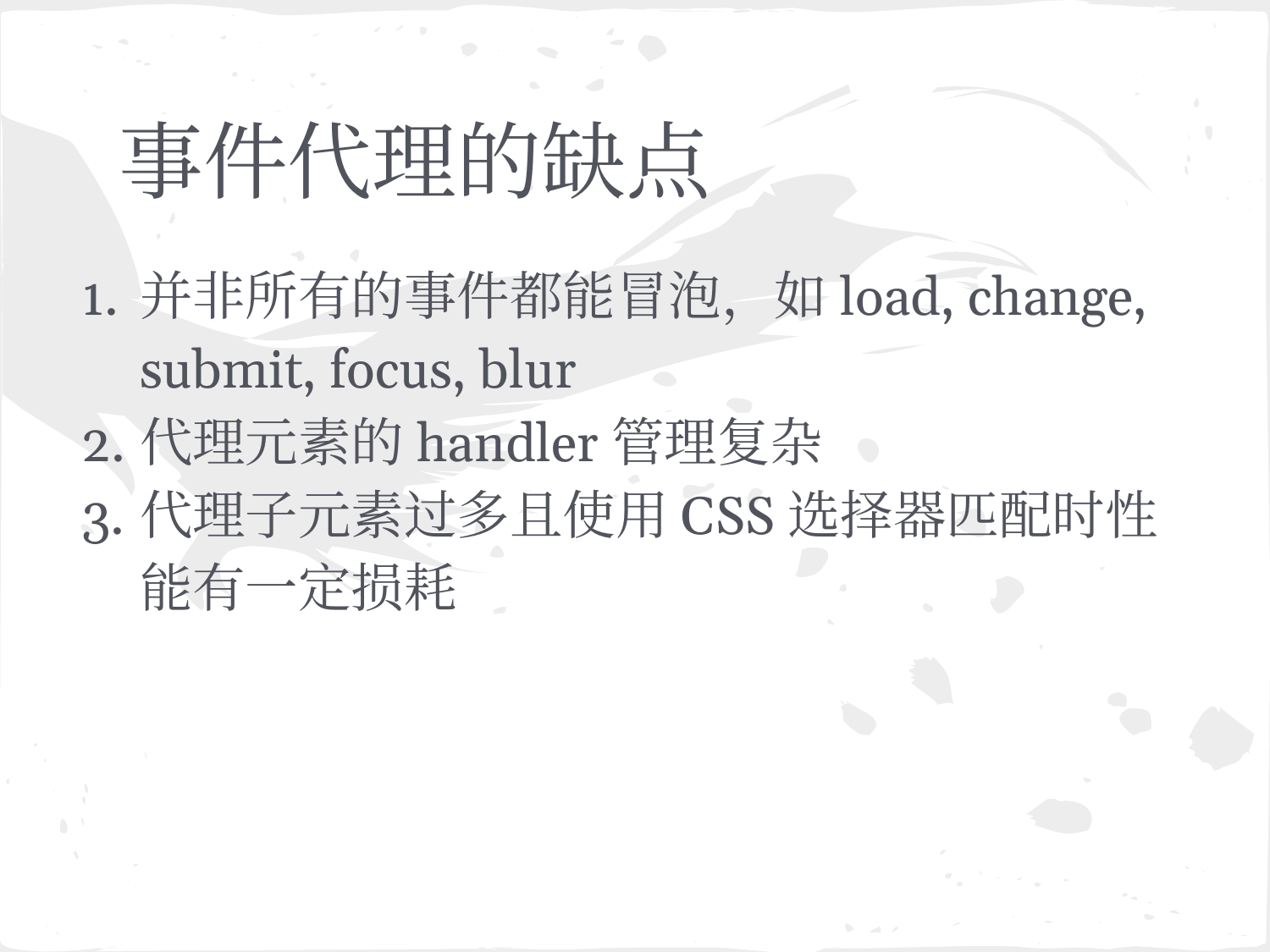

# 事件代理的缺点
并非所有的事件都能冒泡，如load, change, submit, focus, blur
代理元素的handler管理复杂
代理子元素过多且使用CSS选择器匹配时性能有一定损耗